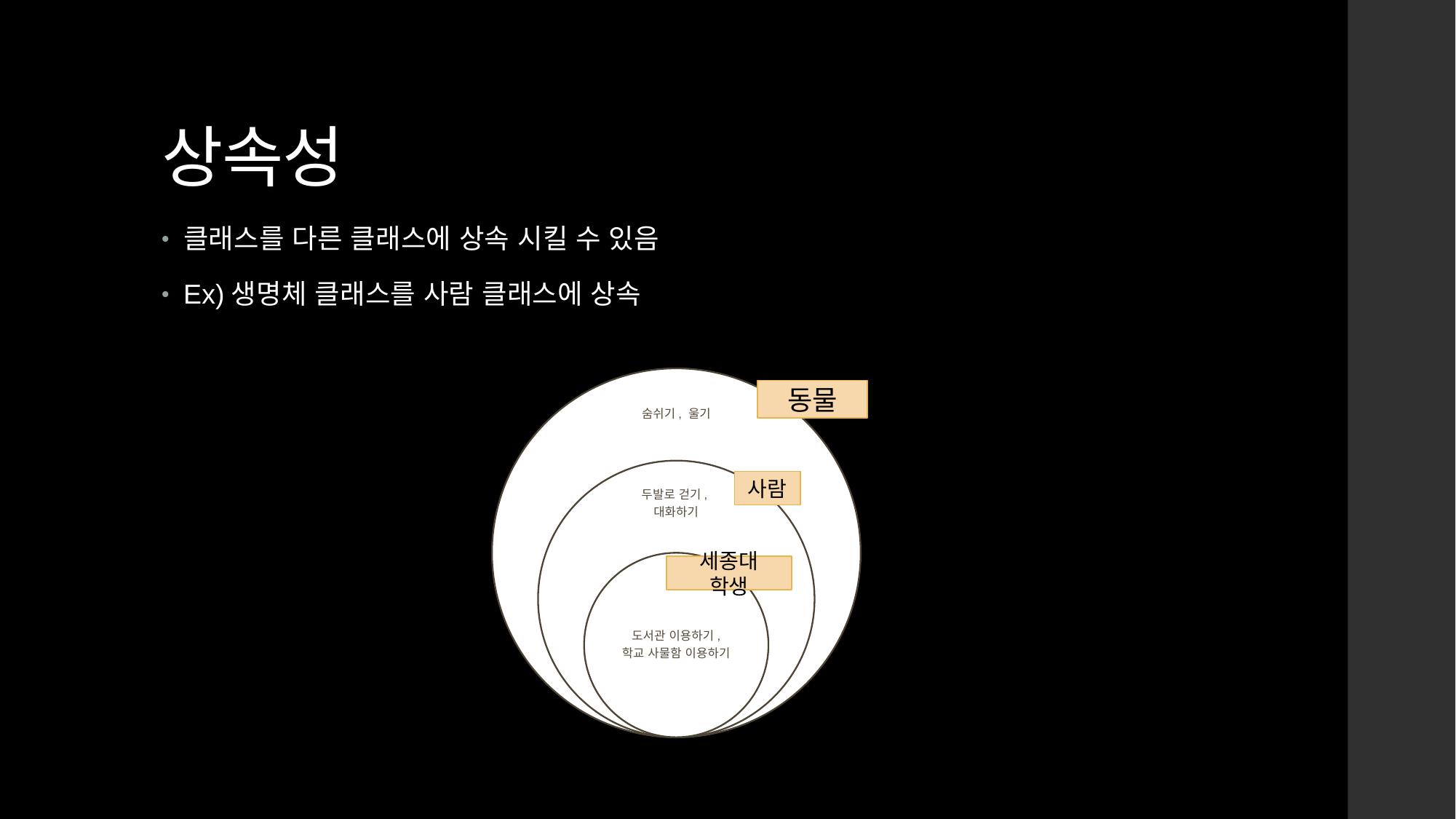

# 상속성
클래스를 다른 클래스에 상속 시킬 수 있음
Ex)생명체 클래스를 사람 클래스에 상속
숨쉬기, 울기
두발로 걷기,
대화하기
도서관 이용하기,
학교 사물함 이용하기
동물
사람
세종대 학생